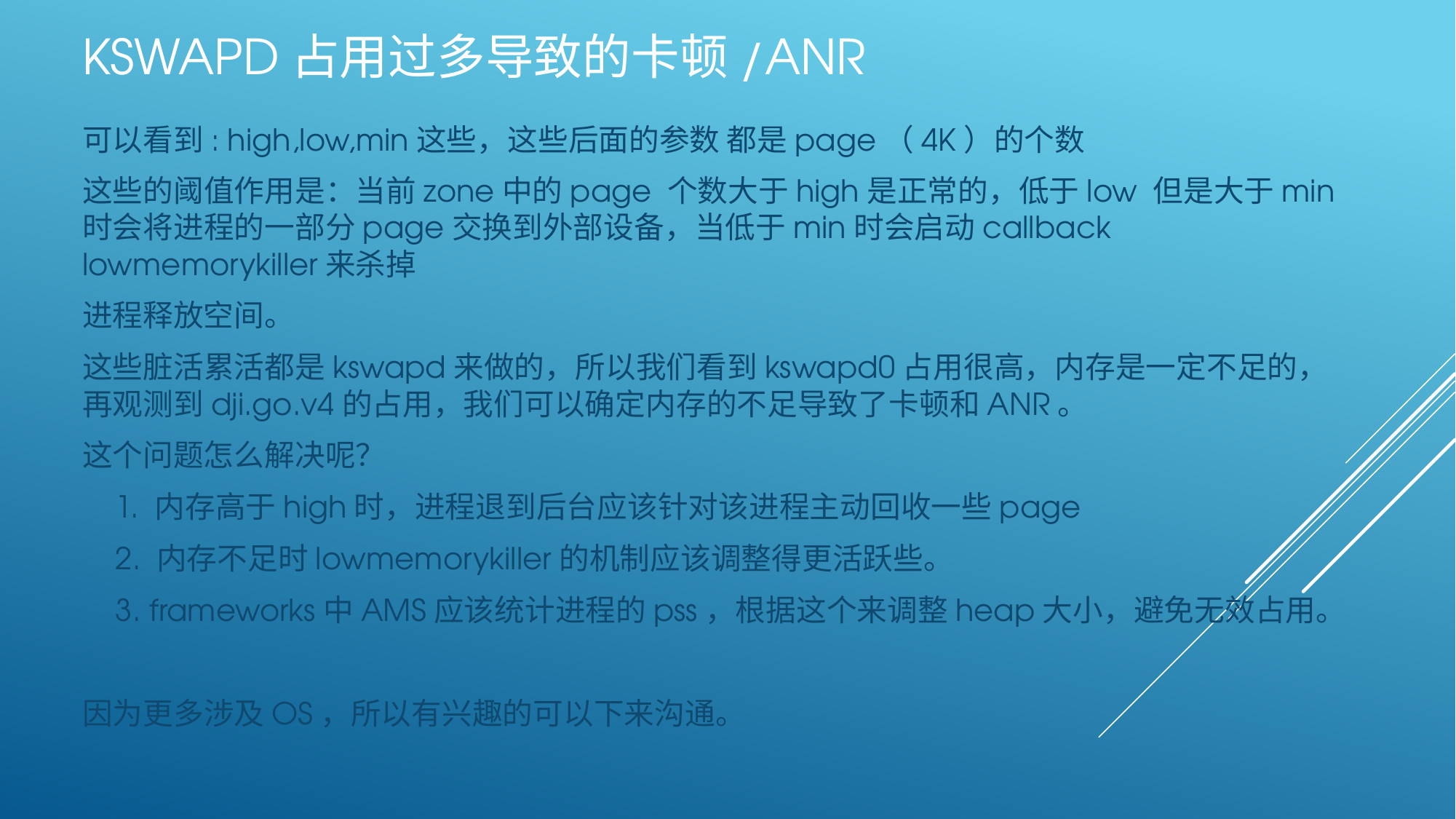

# Kswapd占用过多导致的卡顿/ANR
可以看到: high,low,min这些，这些后面的参数 都是page（4K）的个数
这些的阈值作用是：当前zone中的page 个数大于high是正常的，低于low 但是大于min时会将进程的一部分page交换到外部设备，当低于min时会启动callback lowmemorykiller来杀掉
进程释放空间。
这些脏活累活都是kswapd来做的，所以我们看到kswapd0占用很高，内存是一定不足的，再观测到dji.go.v4的占用，我们可以确定内存的不足导致了卡顿和ANR。
这个问题怎么解决呢？
    1. 内存高于high时，进程退到后台应该针对该进程主动回收一些page
    2. 内存不足时lowmemorykiller的机制应该调整得更活跃些。
    3. frameworks中AMS应该统计进程的pss，根据这个来调整heap大小，避免无效占用。

因为更多涉及OS，所以有兴趣的可以下来沟通。